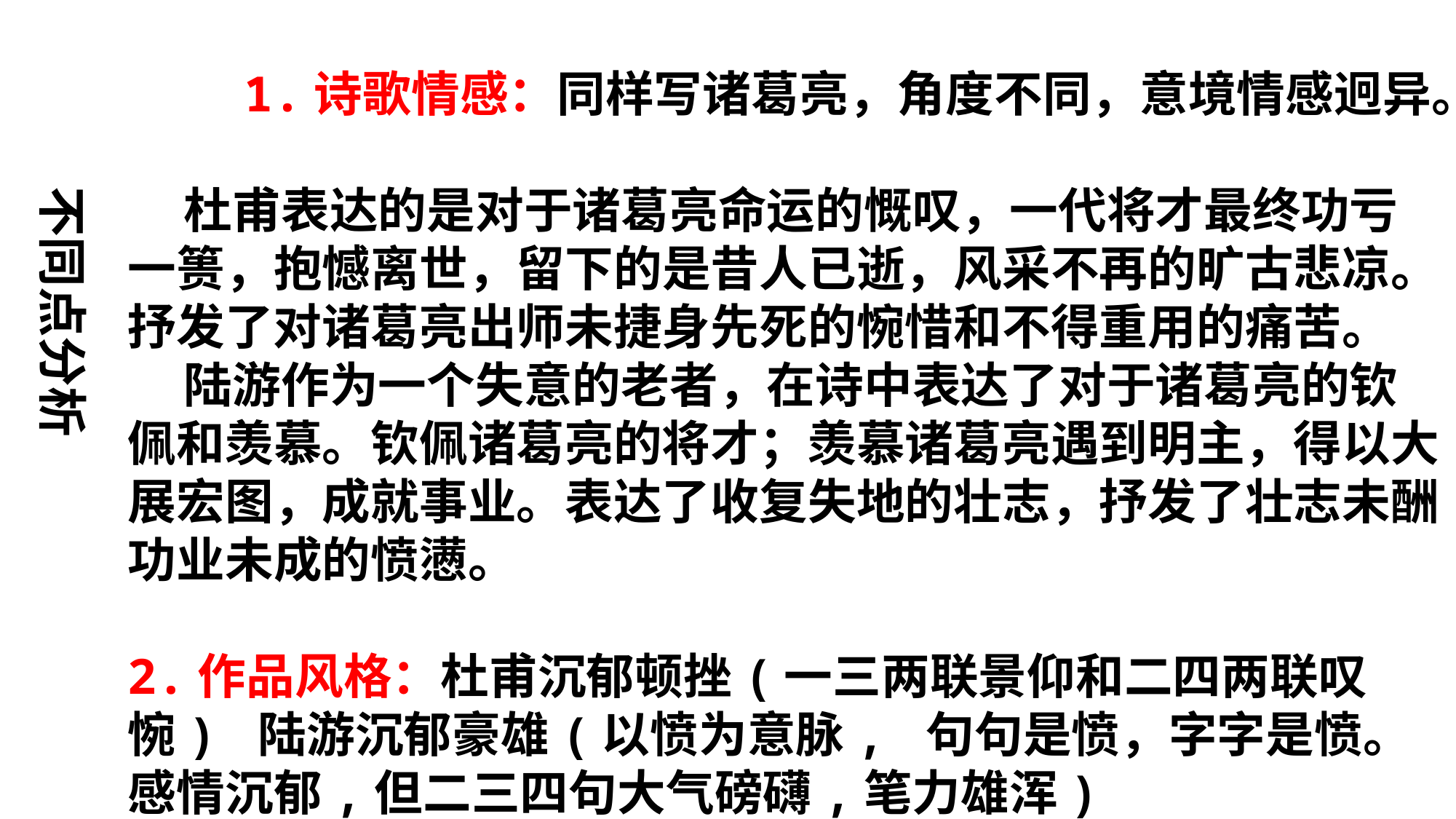

1.诗歌情感：同样写诸葛亮，角度不同，意境情感迥异。
    杜甫表达的是对于诸葛亮命运的慨叹，一代将才最终功亏一篑，抱憾离世，留下的是昔人已逝，风采不再的旷古悲凉。抒发了对诸葛亮出师未捷身先死的惋惜和不得重用的痛苦。
    陆游作为一个失意的老者，在诗中表达了对于诸葛亮的钦佩和羡慕。钦佩诸葛亮的将才；羡慕诸葛亮遇到明主，得以大展宏图，成就事业。表达了收复失地的壮志，抒发了壮志未酬,功业未成的愤懑。

2.作品风格：杜甫沉郁顿挫(一三两联景仰和二四两联叹惋) 陆游沉郁豪雄(以愤为意脉, 句句是愤，字字是愤。感情沉郁,但二三四句大气磅礴,笔力雄浑)
不同点分析